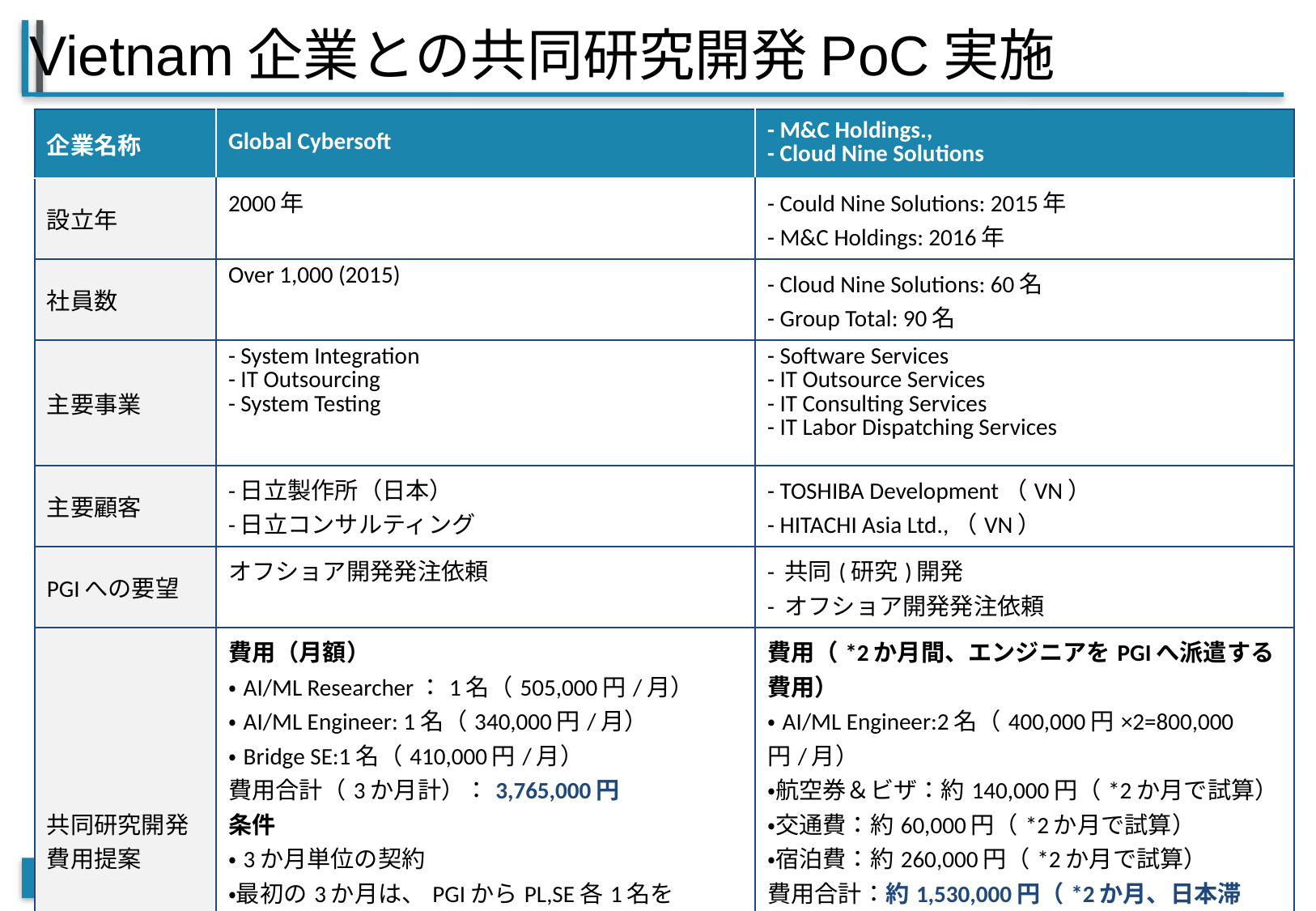

Vietnam企業との共同研究開発PoC実施
| 企業名称 | Global Cybersoft | - M&C Holdings., - Cloud Nine Solutions |
| --- | --- | --- |
| 設立年 | 2000年 | - Could Nine Solutions: 2015年 - M&C Holdings: 2016年 |
| 社員数 | Over 1,000 (2015) | - Cloud Nine Solutions: 60名 - Group Total: 90名 |
| 主要事業 | - System Integration - IT Outsourcing - System Testing | - Software Services - IT Outsource Services - IT Consulting Services - IT Labor Dispatching Services |
| 主要顧客 | -日立製作所（日本） -日立コンサルティング | - TOSHIBA Development（VN） - HITACHI Asia Ltd.,（VN） |
| PGIへの要望 | オフショア開発発注依頼 | - 共同(研究)開発 - オフショア開発発注依頼 |
| 共同研究開発 費用提案 | 費用（月額） ・AI/ML Researcher：1名（505,000円/月） ・AI/ML Engineer: 1名（340,000円/月） ・Bridge SE:1名（410,000円/月） 費用合計（3か月計）：3,765,000円 条件 ・3か月単位の契約 ・最初の3か月は、PGIからPL,SE各1名をGCS（Vietnam)本社に派遣する、以降、契約を延長する場合は、GCS技術者をPGIへ派遣する | 費用（\*2か月間、エンジニアをPGIへ派遣する費用） ・AI/ML Engineer:2名（400,000円×2=800,000円/月） ・航空券＆ビザ：約140,000円（\*2か月で試算） ・交通費：約60,000円（\*2か月で試算） ・宿泊費：約260,000円（\*2か月で試算） 費用合計：約1,530,000円（\*2か月、日本滞在） 条件 Cloud-9-Solutionsのエンジニアを2か月間、日本に派遣し、PGIと共同研究開発を実施する |